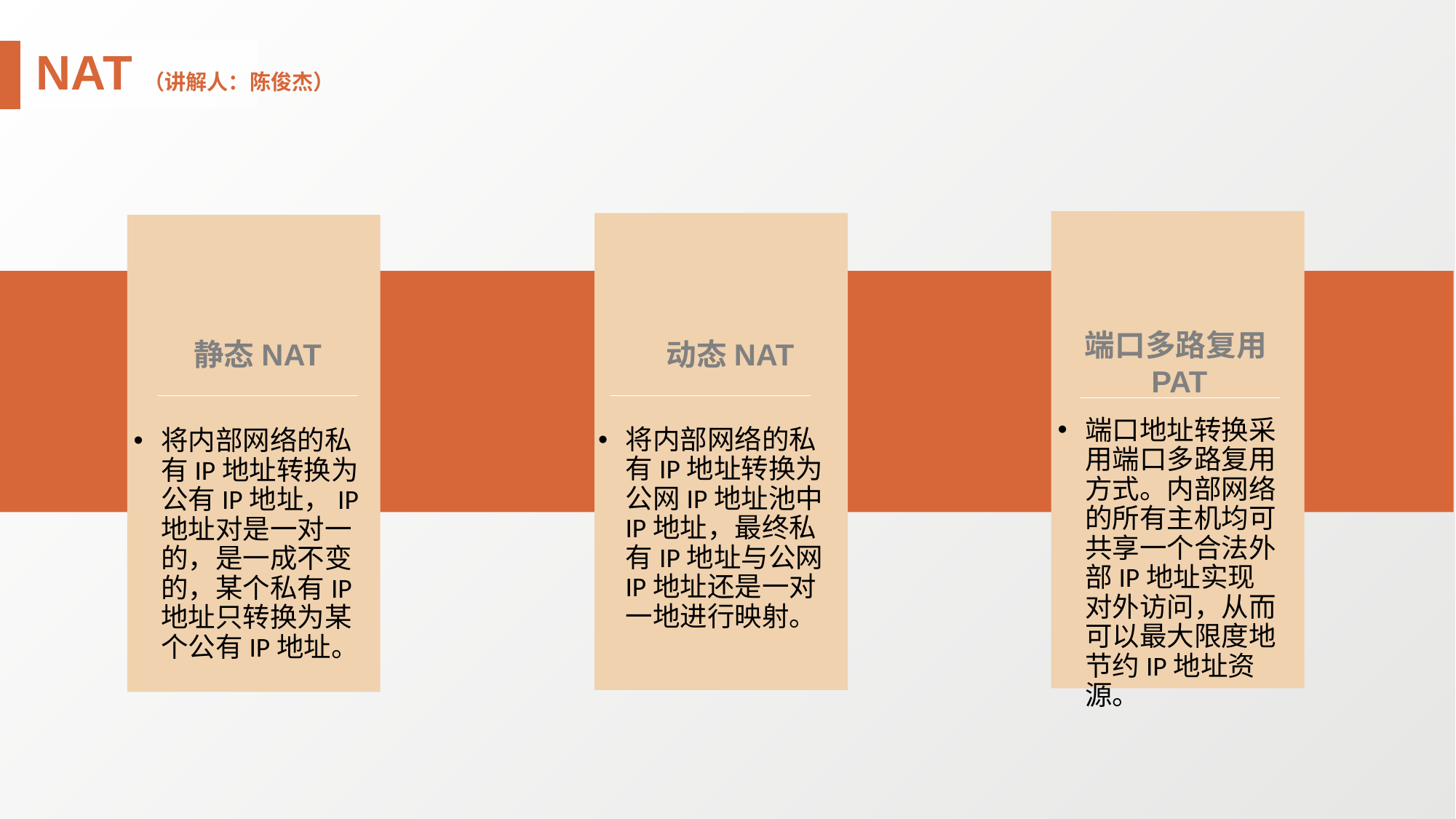

NAT （讲解人：陈俊杰）

端口多路复用PAT
静态NAT
动态NAT
端口地址转换采用端口多路复用方式。内部网络的所有主机均可共享一个合法外部IP地址实现对外访问，从而可以最大限度地节约IP地址资源。
将内部网络的私有IP地址转换为公网IP地址池中IP地址，最终私有IP地址与公网IP地址还是一对一地进行映射。
将内部网络的私有IP地址转换为公有IP地址，IP地址对是一对一的，是一成不变的，某个私有IP地址只转换为某个公有IP地址。